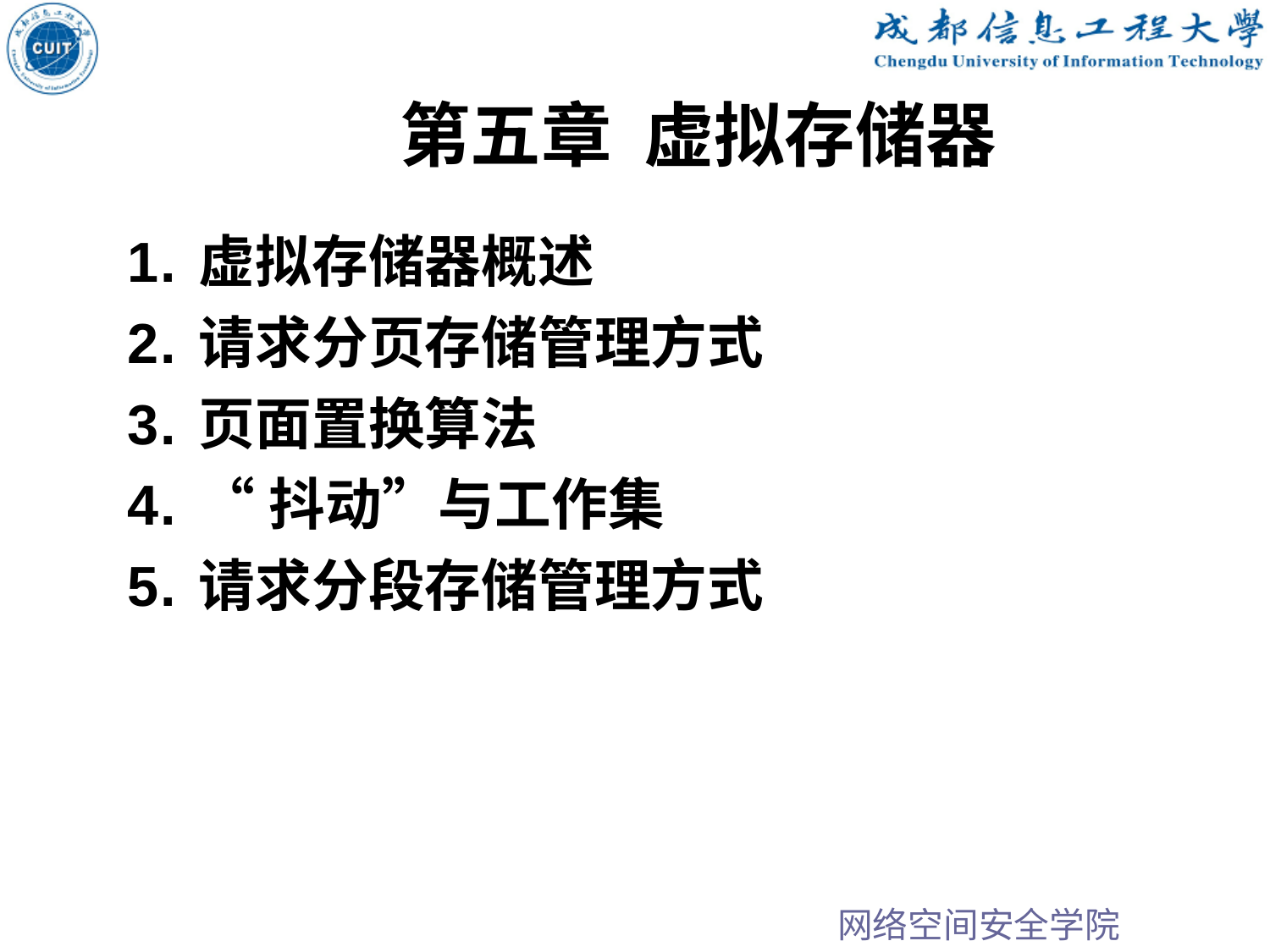

第五章  虚拟存储器
虚拟存储器概述
请求分页存储管理方式
页面置换算法
“抖动”与工作集
请求分段存储管理方式